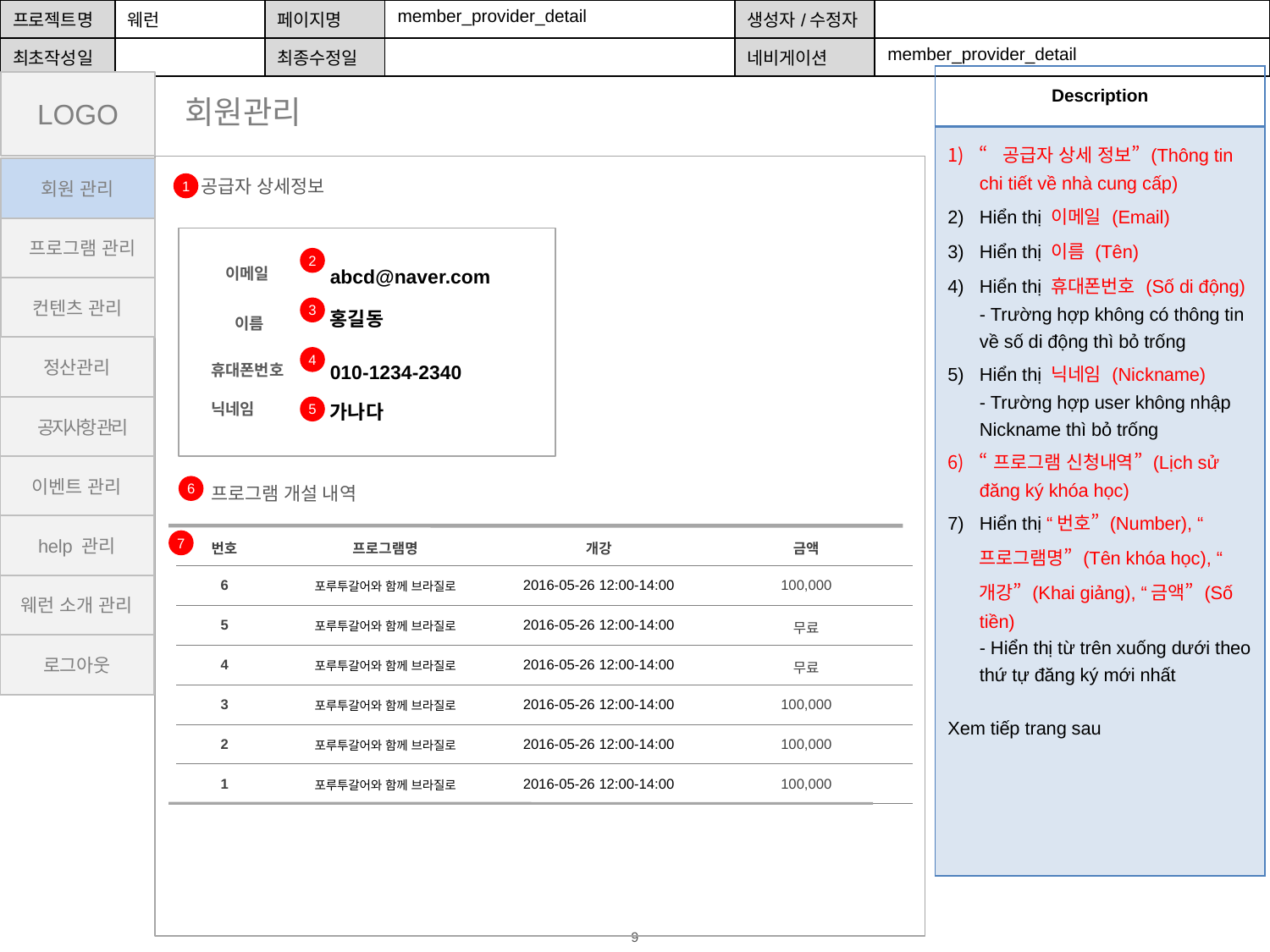

| 프로젝트명 | 웨런 | 페이지명 | member\_provider\_detail | 생성자/수정자 |  |
| --- | --- | --- | --- | --- | --- |
| 최초작성일 |  | 최종수정일 |  | 네비게이션 | member\_provider\_detail |
| Description |
| --- |
| “공급자 상세 정보” (Thông tin chi tiết về nhà cung cấp) Hiển thị 이메일 (Email) Hiển thị 이름 (Tên) Hiển thị 휴대폰번호 (Số di động) - Trường hợp không có thông tin về số di động thì bỏ trống Hiển thị 닉네임 (Nickname) - Trường hợp user không nhập Nickname thì bỏ trống “프로그램 신청내역” (Lịch sử đăng ký khóa học) Hiển thị “번호” (Number), “프로그램명” (Tên khóa học), “개강” (Khai giảng), “금액” (Số tiền) - Hiển thị từ trên xuống dưới theo thứ tự đăng ký mới nhất Xem tiếp trang sau |
LOGO
회원관리

회원 관리
공급자 상세정보
1
 프로그램 관리

2
이메일
abcd@naver.com
컨텐츠 관리
3
홍길동
이름
정산관리
4
휴대폰번호
010-1234-2340
닉네임
가나다
5
로그아웃
  공지사항 관리
6
어워드 관리
이벤트 관리
8
6
프로그램 개설 내역
help 관리
| 번호 | 프로그램명 | 개강 |  | 금액 |  |
| --- | --- | --- | --- | --- | --- |
| 6 | 포루투갈어와 함께 브라질로 | 2016-05-26 12:00-14:00 |  | 100,000 |  |
| 5 | 포루투갈어와 함께 브라질로 | 2016-05-26 12:00-14:00 |  | 무료 |  |
| 4 | 포루투갈어와 함께 브라질로 | 2016-05-26 12:00-14:00 |  | 무료 |  |
| 3 | 포루투갈어와 함께 브라질로 | 2016-05-26 12:00-14:00 |  | 100,000 |  |
| 2 | 포루투갈어와 함께 브라질로 | 2016-05-26 12:00-14:00 |  | 100,000 |  |
| 1 | 포루투갈어와 함께 브라질로 | 2016-05-26 12:00-14:00 |  | 100,000 |  |
7
웨런 소개 관리
로그아웃